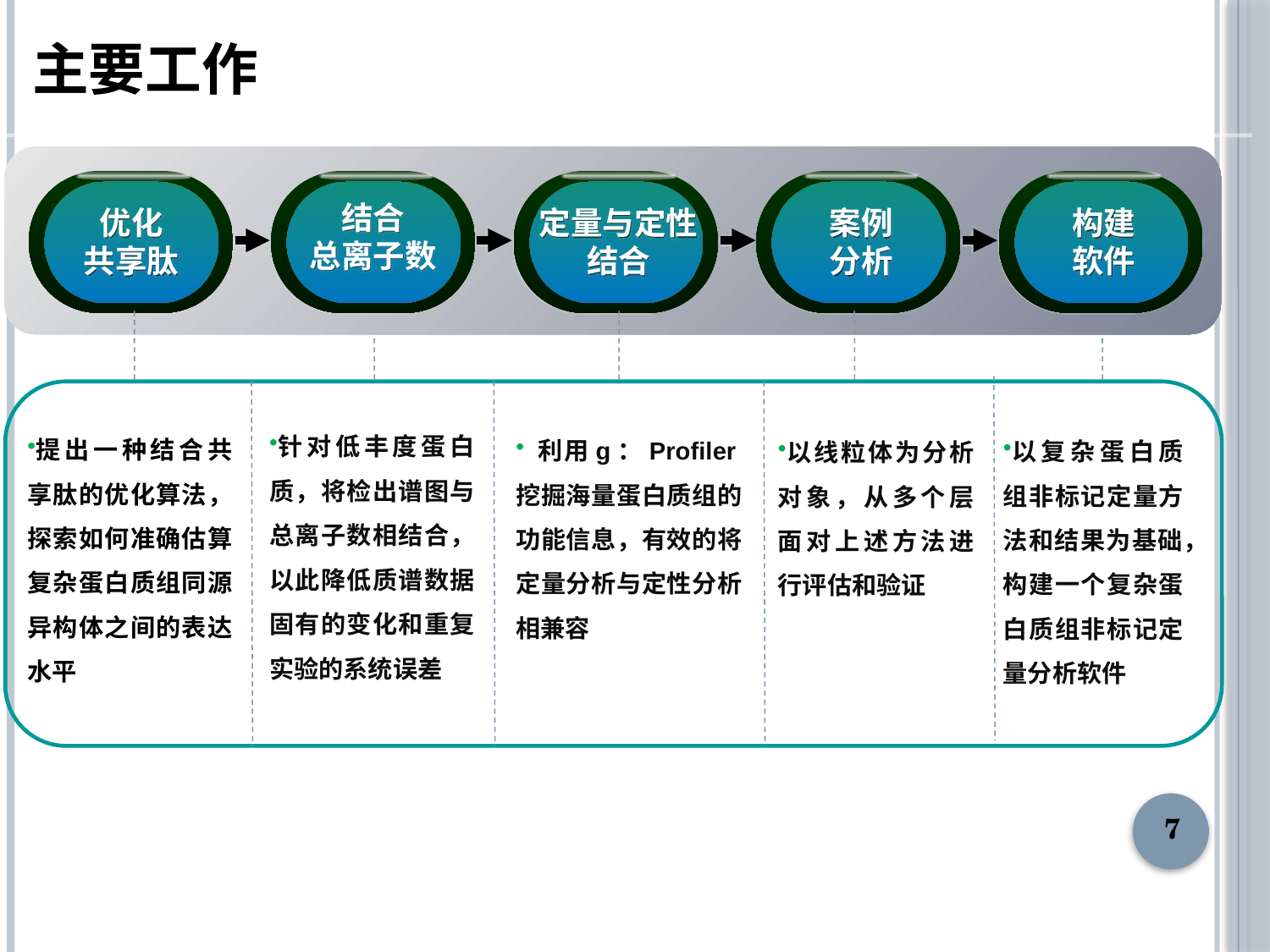

主要工作

结合
总离子数
优化
共享肽
定量与定性
结合
案例
分析
构建
软件

针对低丰度蛋白质，将检出谱图与总离子数相结合，以此降低质谱数据固有的变化和重复实验的系统误差
提出一种结合共享肽的优化算法，探索如何准确估算复杂蛋白质组同源异构体之间的表达水平

 利用g：Profiler挖掘海量蛋白质组的功能信息，有效的将定量分析与定性分析相兼容
以复杂蛋白质组非标记定量方法和结果为基础，构建一个复杂蛋白质组非标记定量分析软件
以线粒体为分析对象，从多个层面对上述方法进行评估和验证

7